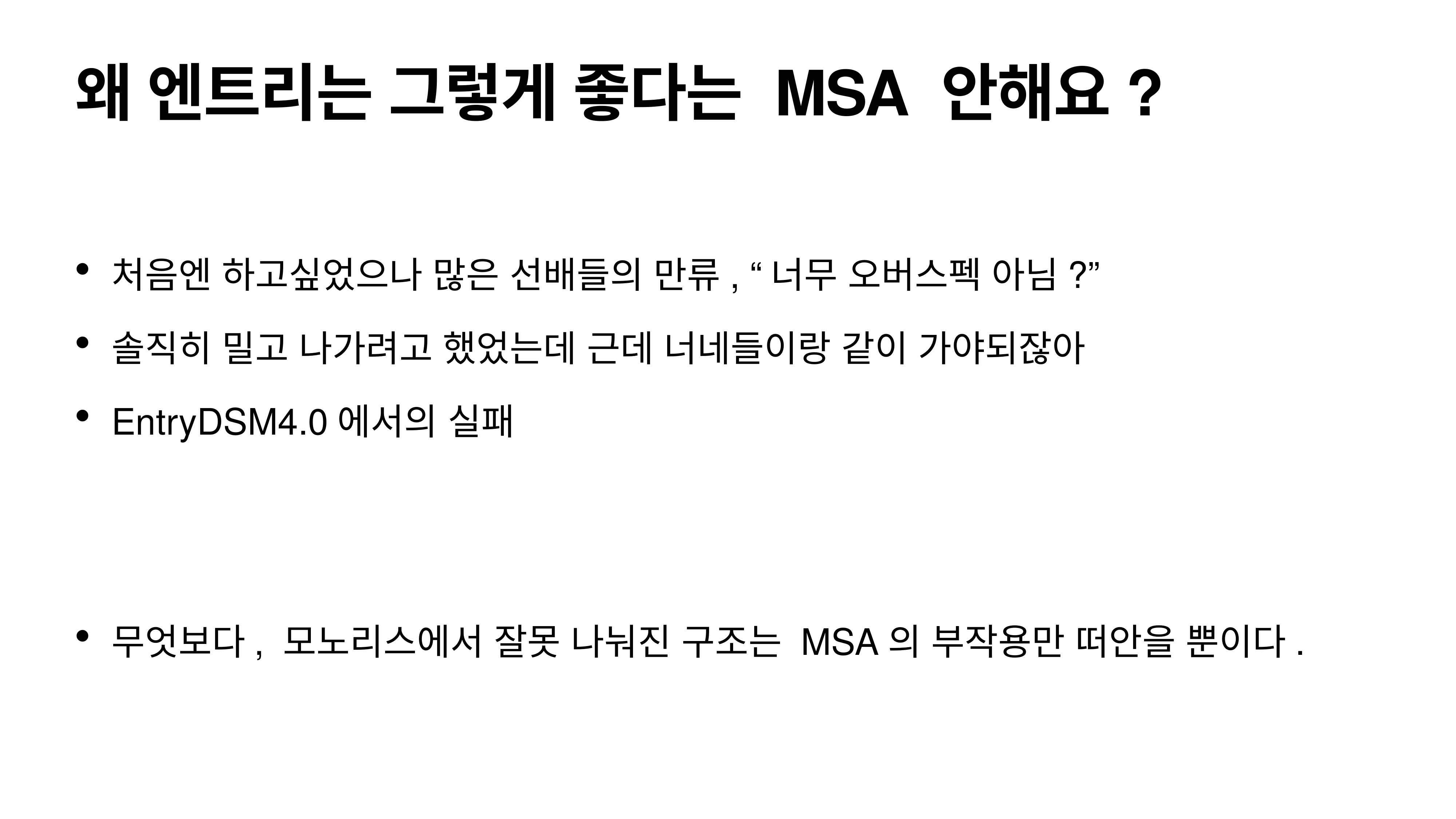

# 왜 엔트리는 그렇게 좋다는 MSA 안해요?
처음엔 하고싶었으나 많은 선배들의 만류, “너무 오버스펙 아님?”
솔직히 밀고 나가려고 했었는데 근데 너네들이랑 같이 가야되잖아
EntryDSM4.0에서의 실패

무엇보다, 모노리스에서 잘못 나눠진 구조는 MSA의 부작용만 떠안을 뿐이다.